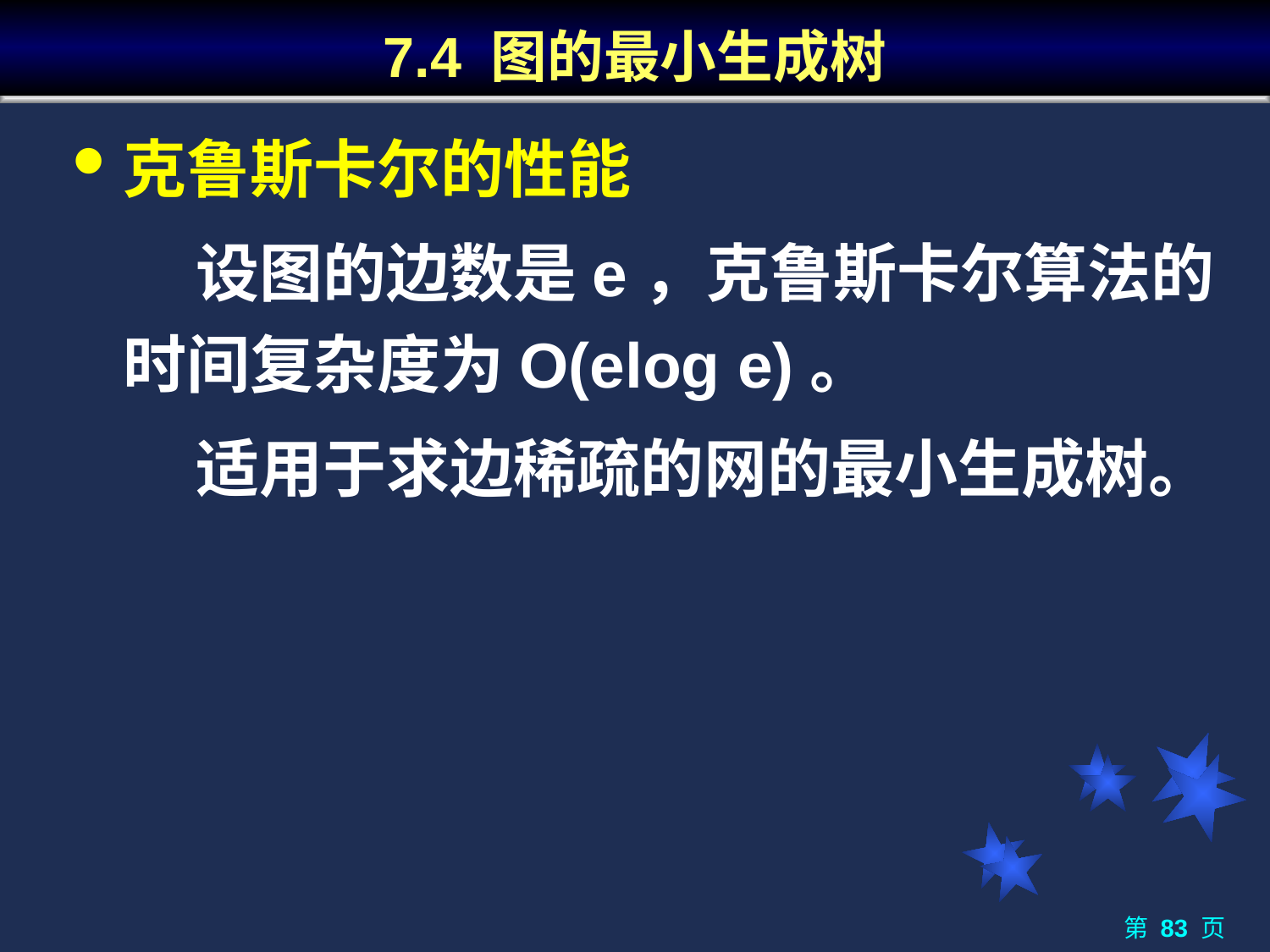

# 7.4 图的最小生成树
克鲁斯卡尔的性能
	    设图的边数是e，克鲁斯卡尔算法的时间复杂度为O(elog e)。
	    适用于求边稀疏的网的最小生成树。
第 83 页